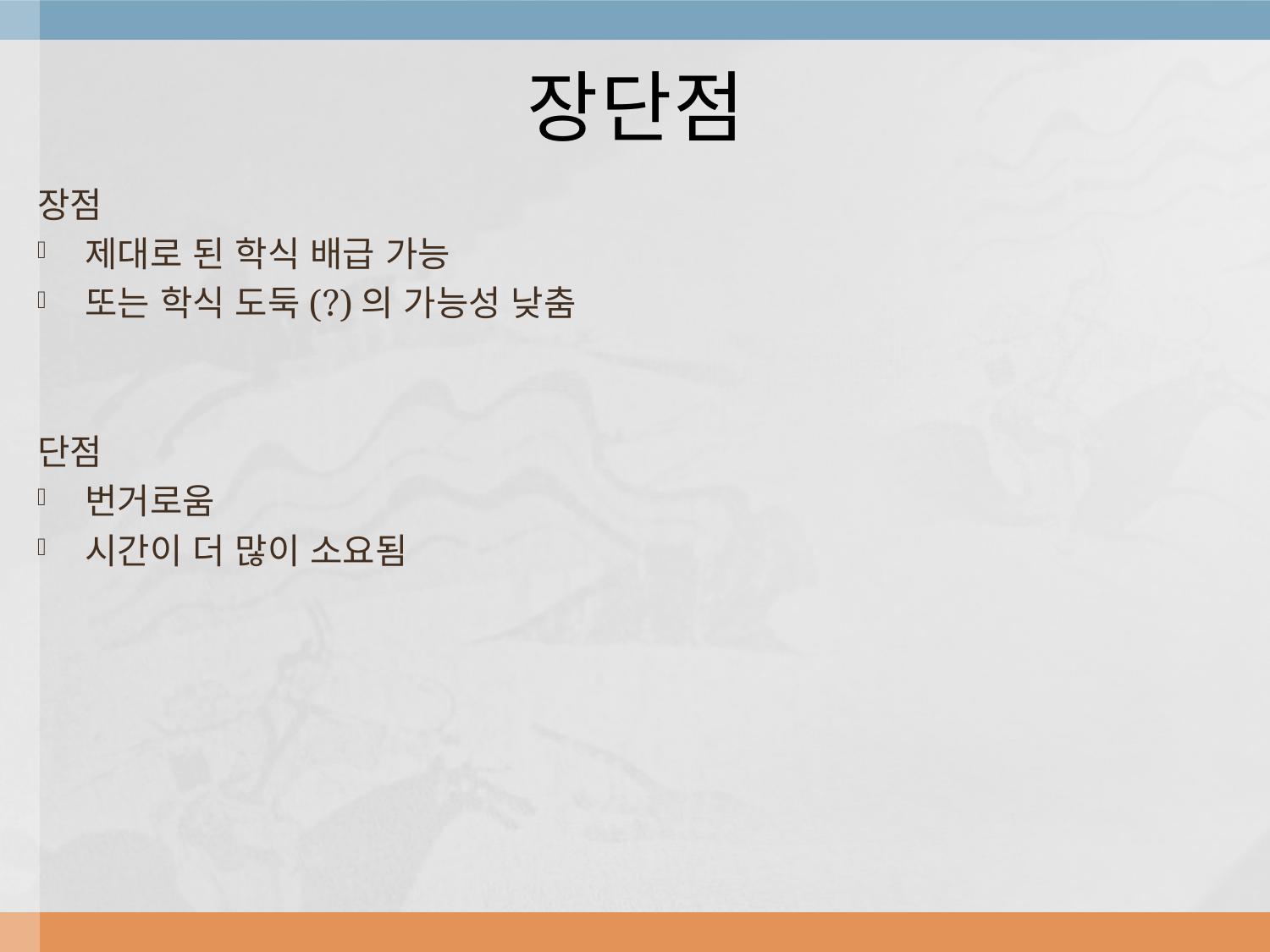

# 장단점
장점
제대로 된 학식 배급 가능
또는 학식 도둑(?)의 가능성 낮춤

단점
번거로움
시간이 더 많이 소요됨